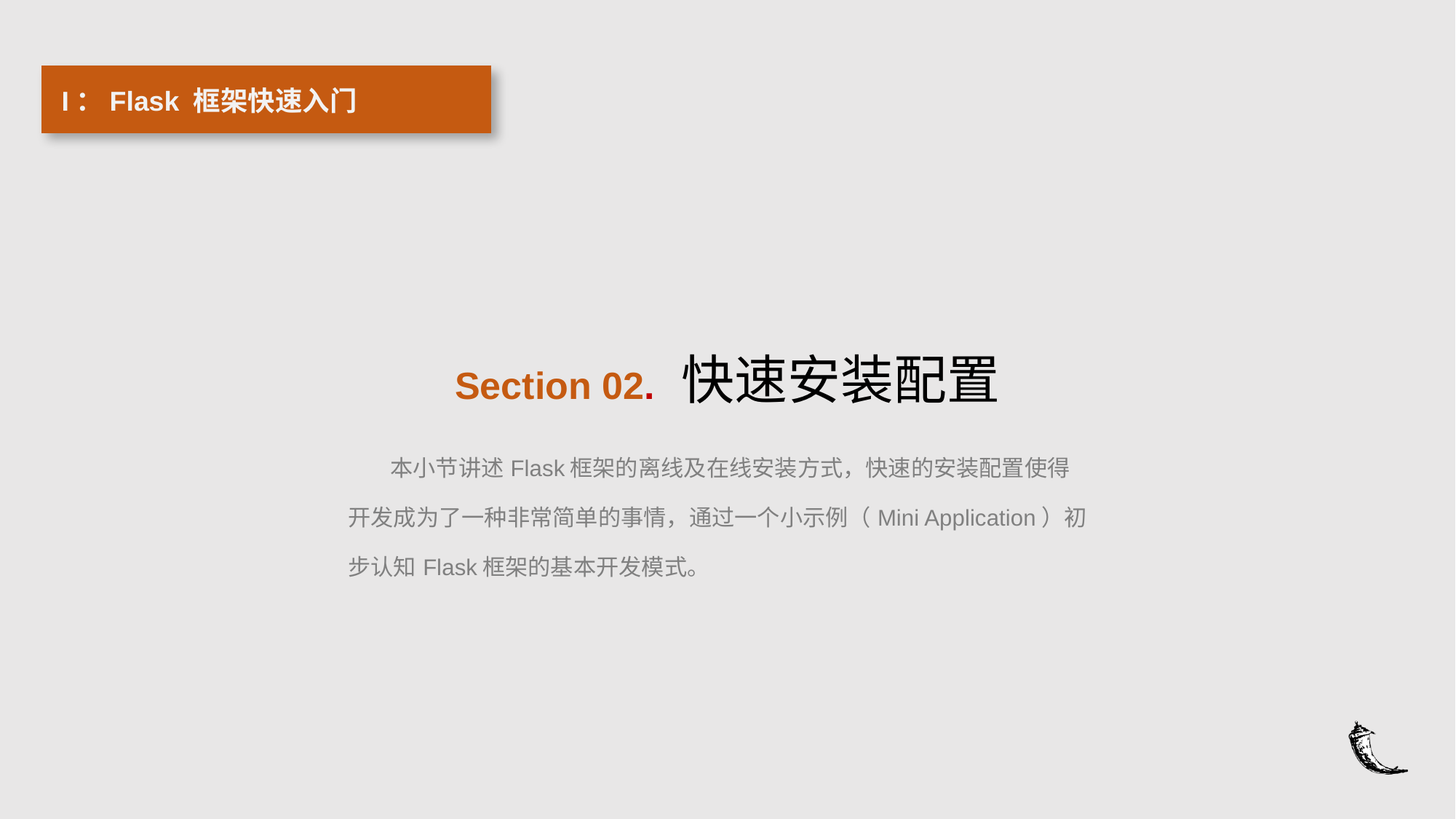

I：Flask 框架快速入门
Section 02. 快速安装配置
       本小节讲述Flask框架的离线及在线安装方式，快速的安装配置使得开发成为了一种非常简单的事情，通过一个小示例（Mini Application）初步认知Flask框架的基本开发模式。